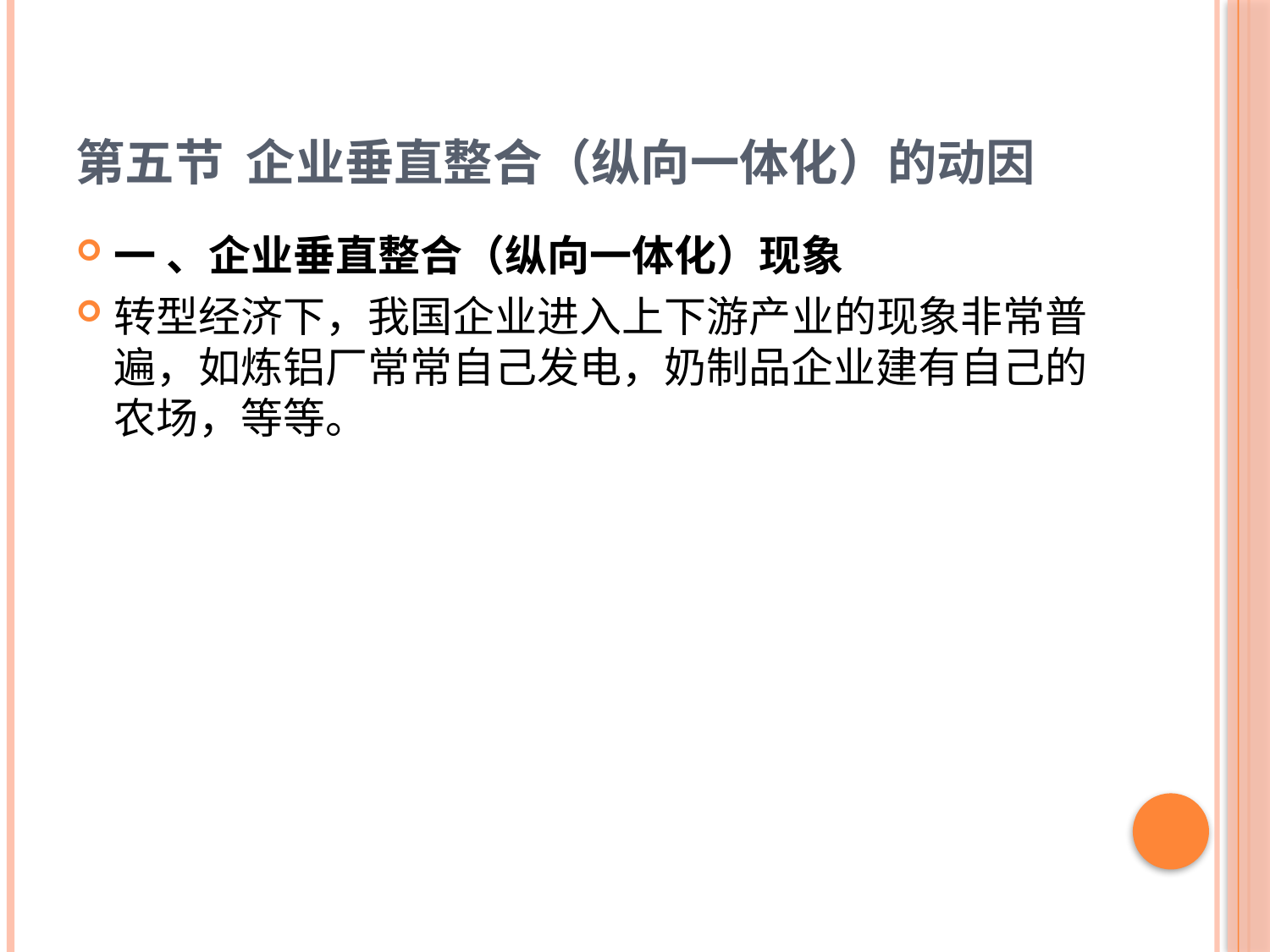

# 第五节  企业垂直整合（纵向一体化）的动因
一 、企业垂直整合（纵向一体化）现象
转型经济下，我国企业进入上下游产业的现象非常普遍，如炼铝厂常常自己发电，奶制品企业建有自己的农场，等等。